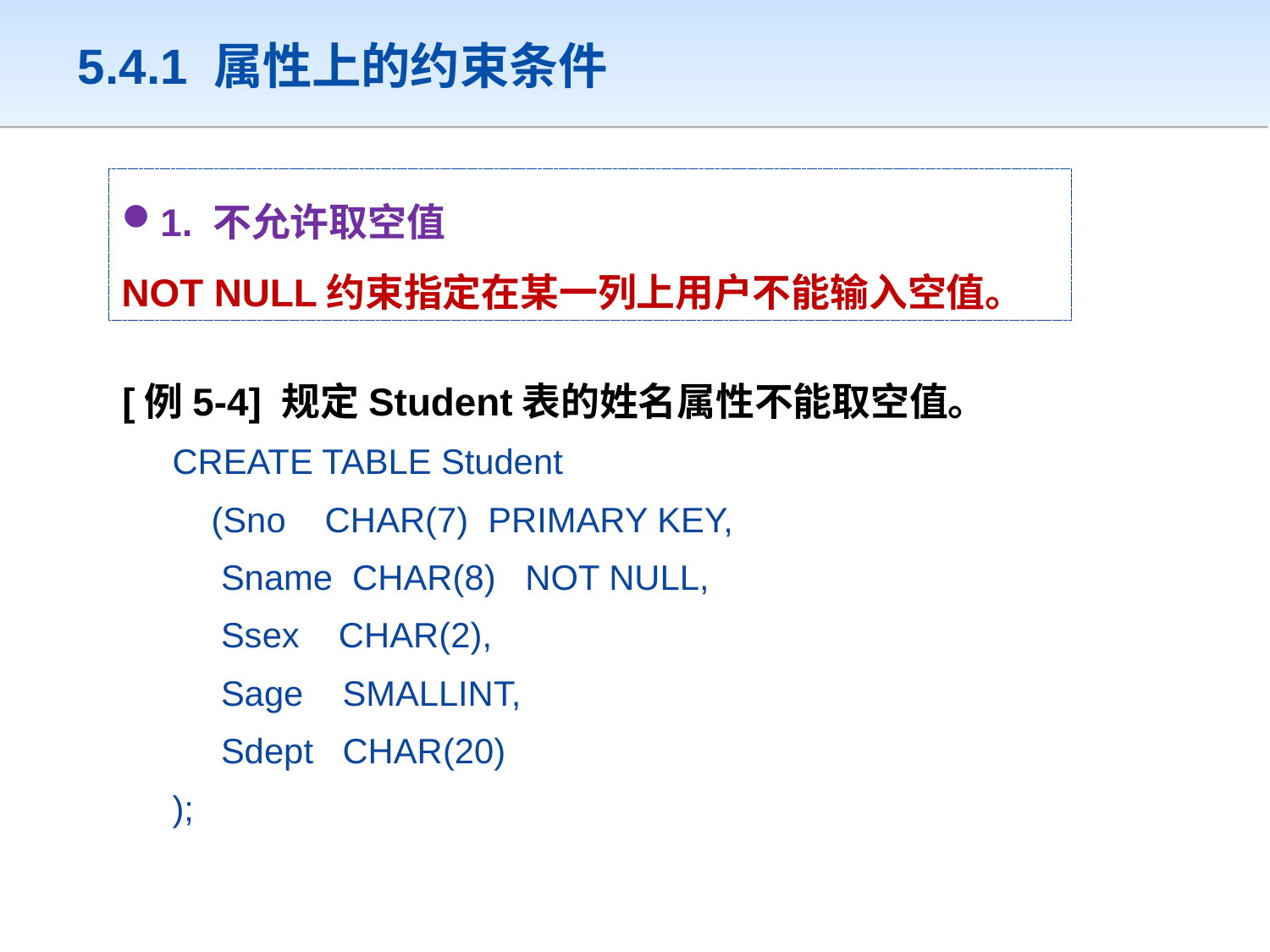

# 5.4.1 属性上的约束条件
1. 不允许取空值
NOT NULL约束指定在某一列上用户不能输入空值。

[例5-4] 规定Student表的姓名属性不能取空值。
CREATE TABLE Student
    (Sno    CHAR(7)  PRIMARY KEY,
     Sname  CHAR(8)   NOT NULL,
     Ssex    CHAR(2),
     Sage    SMALLINT,
     Sdept   CHAR(20)
);